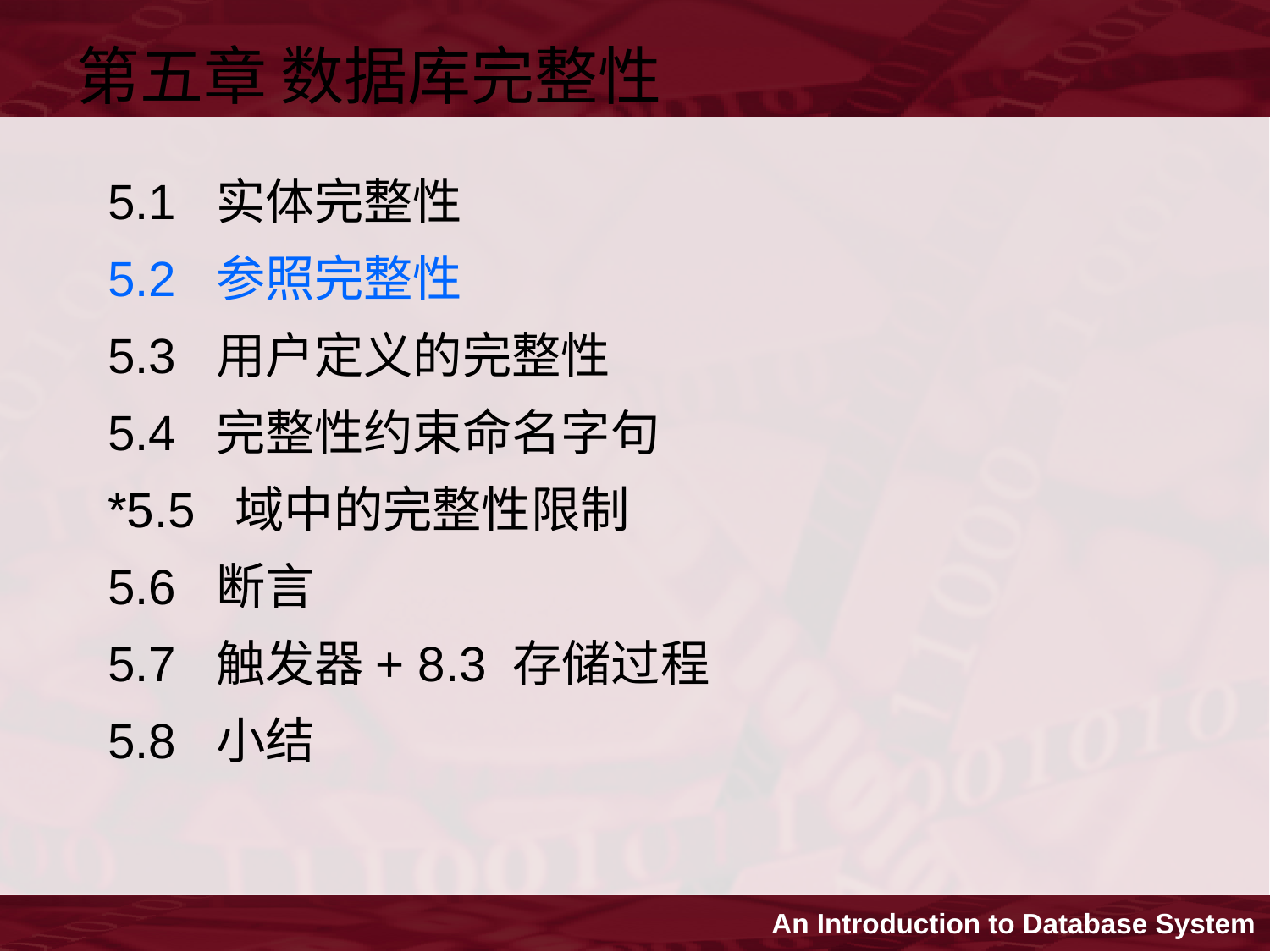

第五章 数据库完整性
5.1  实体完整性
5.2  参照完整性
5.3  用户定义的完整性
5.4  完整性约束命名字句
*5.5  域中的完整性限制
5.6  断言
5.7  触发器+ 8.3 存储过程
5.8  小结